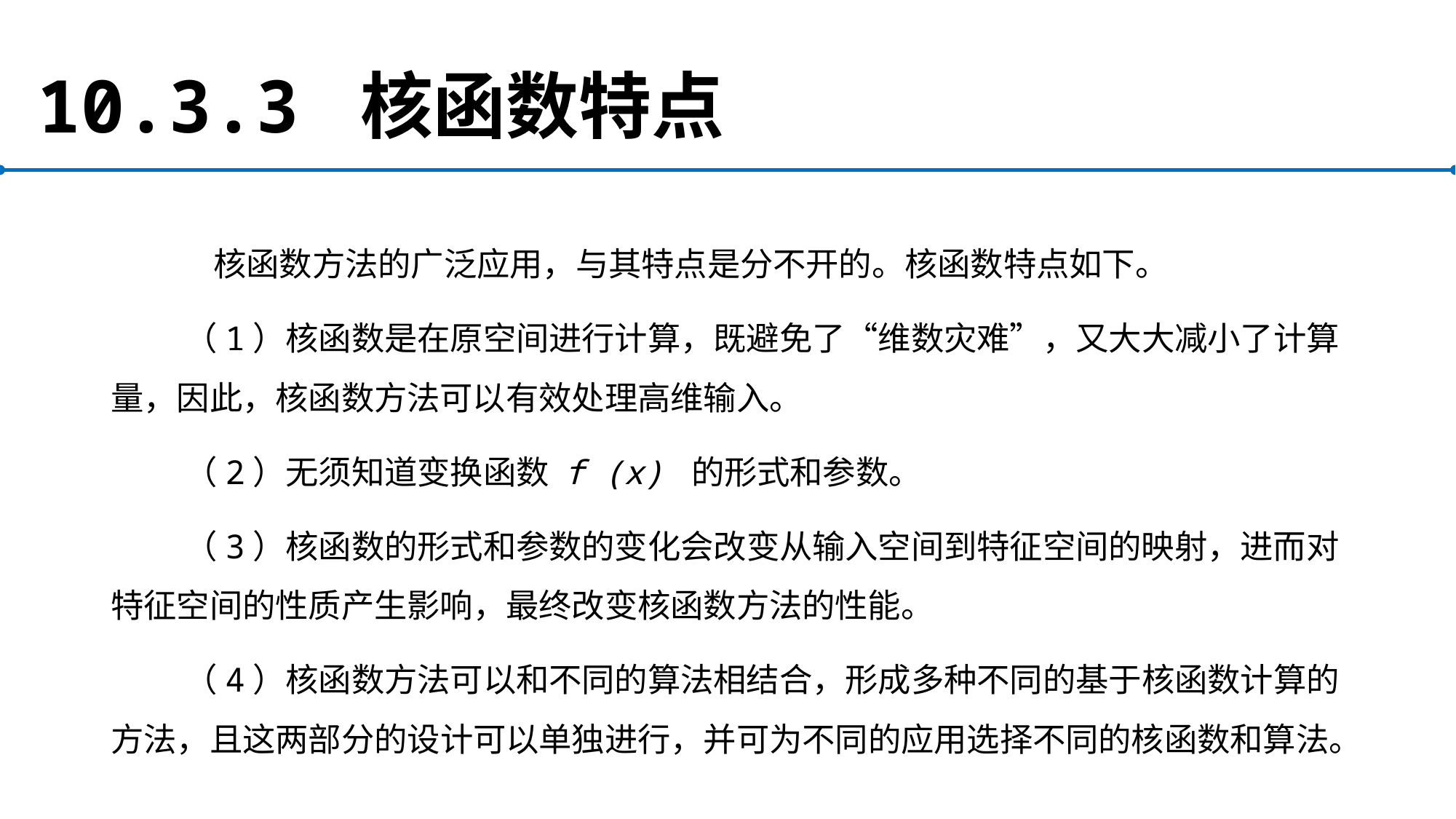

# 10.3.3 核函数特点
核函数方法的广泛应用，与其特点是分不开的。核函数特点如下。
（1）核函数是在原空间进行计算，既避免了“维数灾难”，又大大减小了计算量，因此，核函数方法可以有效处理高维输入。
（2）无须知道变换函数 f (x) 的形式和参数。
（3）核函数的形式和参数的变化会改变从输入空间到特征空间的映射，进而对特征空间的性质产生影响，最终改变核函数方法的性能。
（4）核函数方法可以和不同的算法相结合，形成多种不同的基于核函数计算的方法，且这两部分的设计可以单独进行，并可为不同的应用选择不同的核函数和算法。